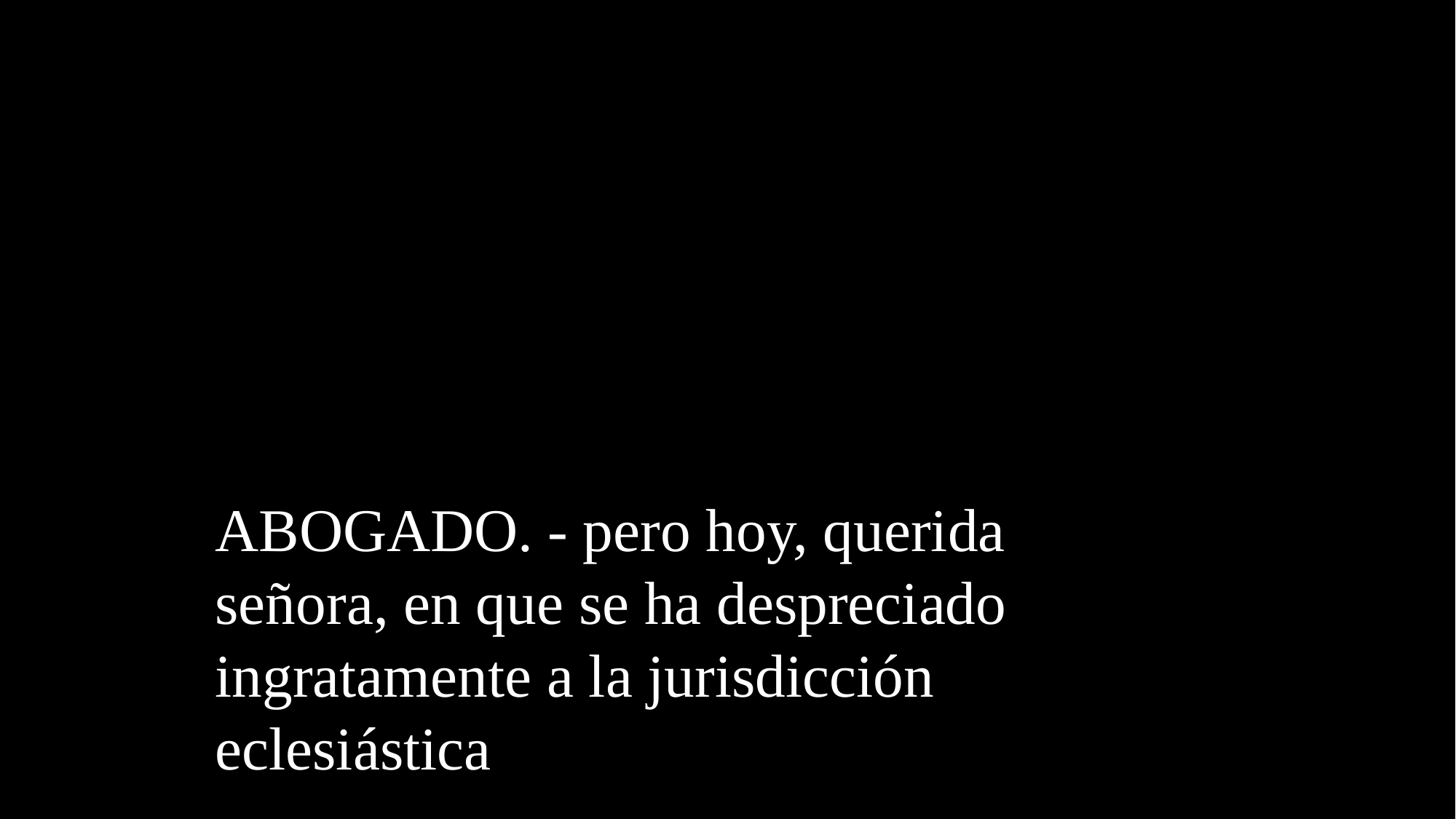

ABOGADO. - pero hoy, querida señora, en que se ha despreciado ingratamente a la jurisdicción eclesiástica

弁護士: いまのご時勢はですね奥さん、恩知らずなことに教会の司法権が軽んじられ